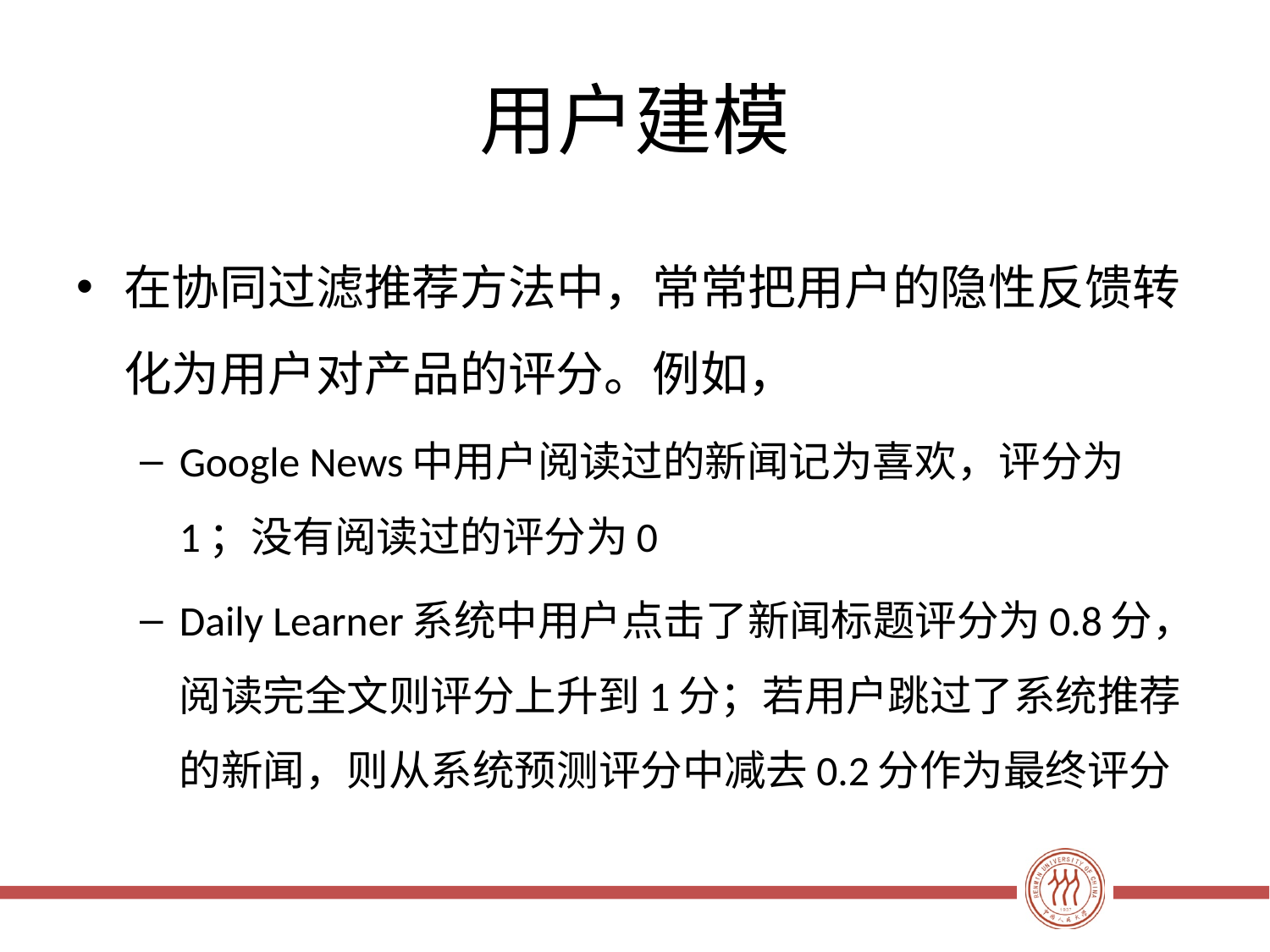

# 用户建模
在协同过滤推荐方法中，常常把用户的隐性反馈转化为用户对产品的评分。例如，
Google News中用户阅读过的新闻记为喜欢，评分为1；没有阅读过的评分为0
Daily Learner系统中用户点击了新闻标题评分为0.8分，阅读完全文则评分上升到1分；若用户跳过了系统推荐的新闻，则从系统预测评分中减去0.2分作为最终评分